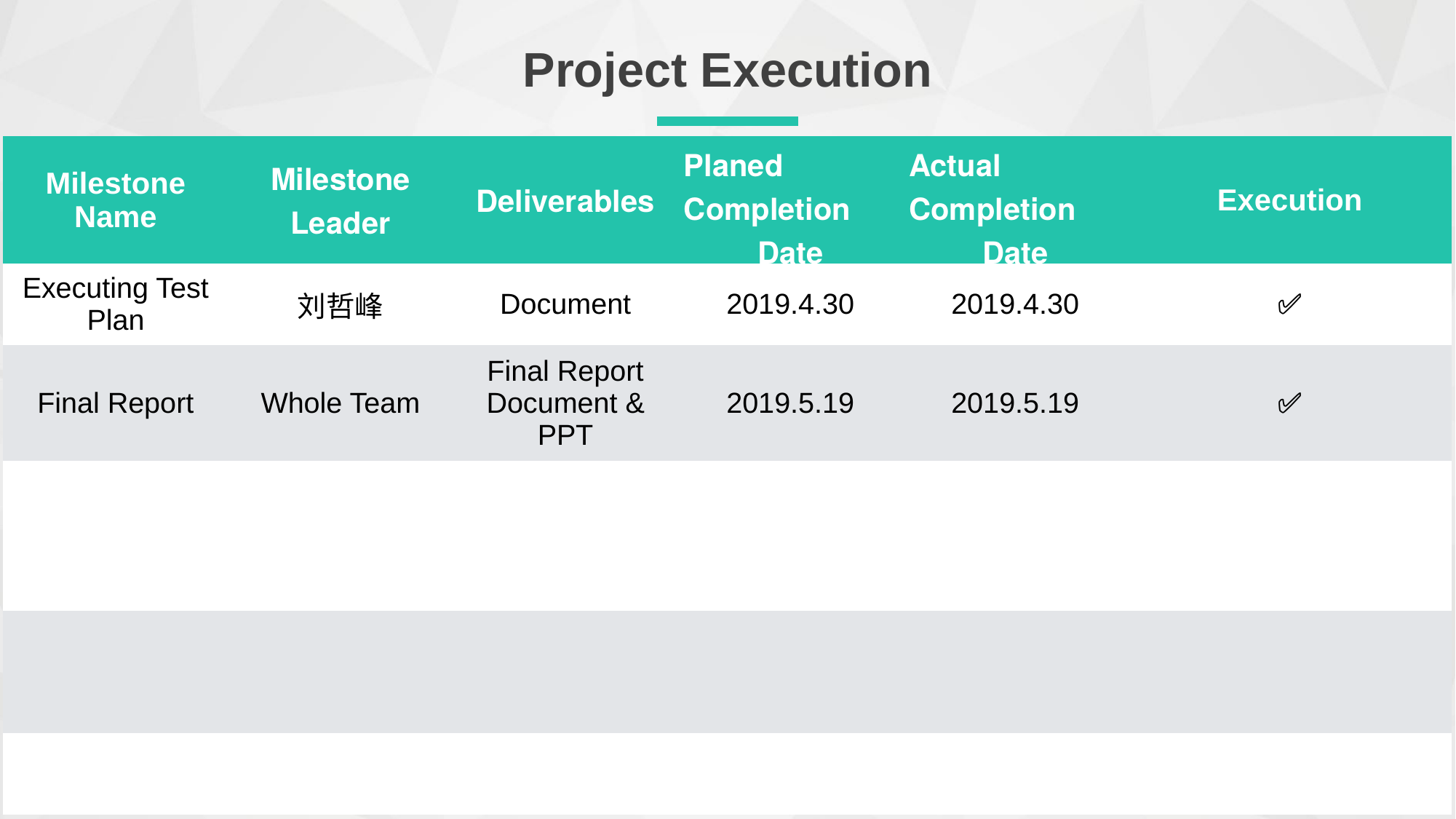

Project Execution
| Milestone Name | Milestone Leader | Deliverables | Planed Completion Date | Actual Completion Date | Execution |
| --- | --- | --- | --- | --- | --- |
| Executing Test Plan | 刘哲峰 | Document | 2019.4.30 | 2019.4.30 | ✅ |
| Final Report | Whole Team | Final Report Document & PPT | 2019.5.19 | 2019.5.19 | ✅ |
|  |  |  |  |  |  |
|  |  |  |  |  |  |
|  |  |  |  |  |  |